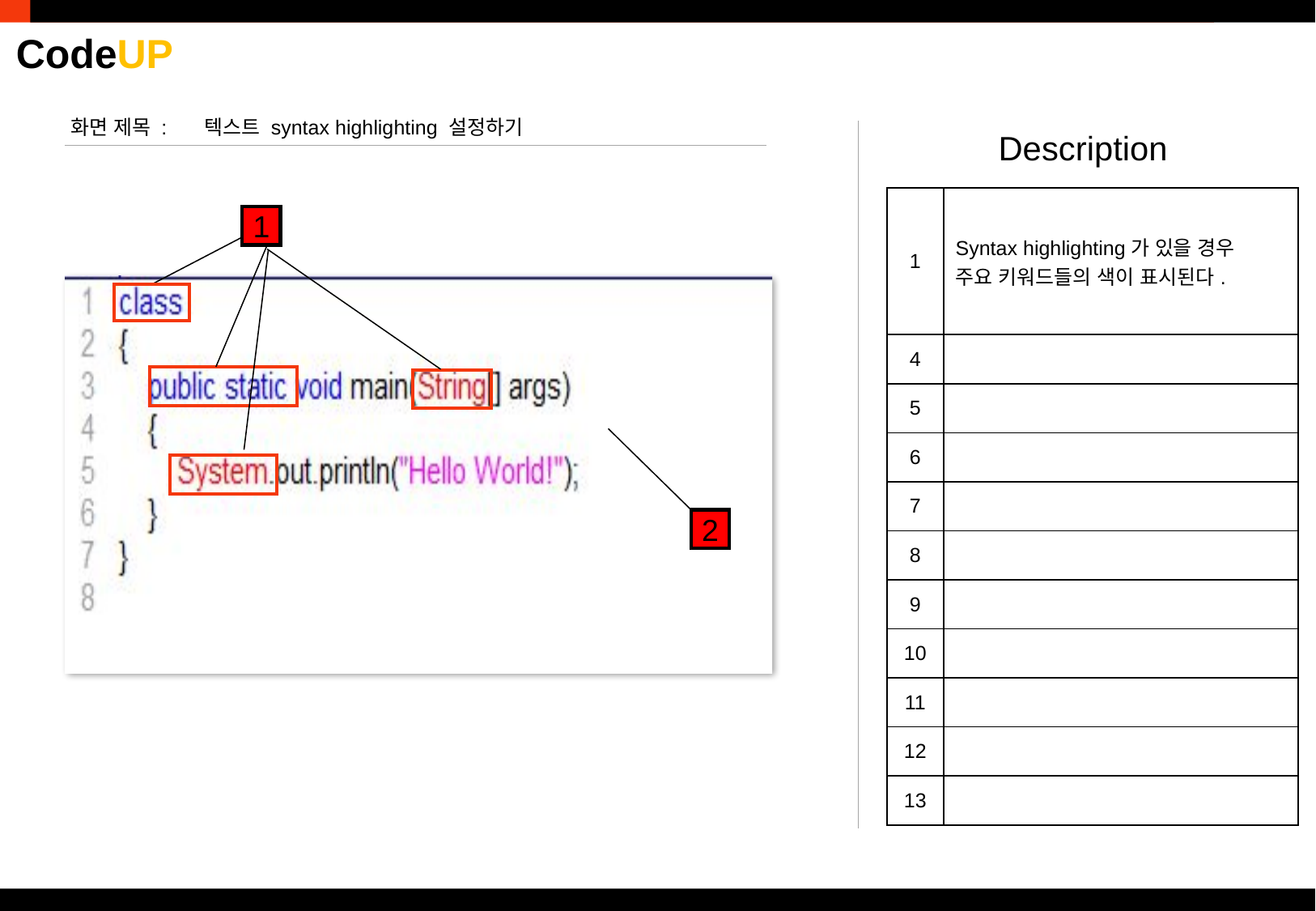

화면 제목 :
텍스트 syntax highlighting 설정하기
Description
| 1 | Syntax highlighting가 있을 경우 주요 키워드들의 색이 표시된다. |
| --- | --- |
| 4 |  |
| 5 |  |
| 6 |  |
| 7 |  |
| 8 |  |
| 9 |  |
| 10 |  |
| 11 |  |
| 12 |  |
| 13 |  |
1

2